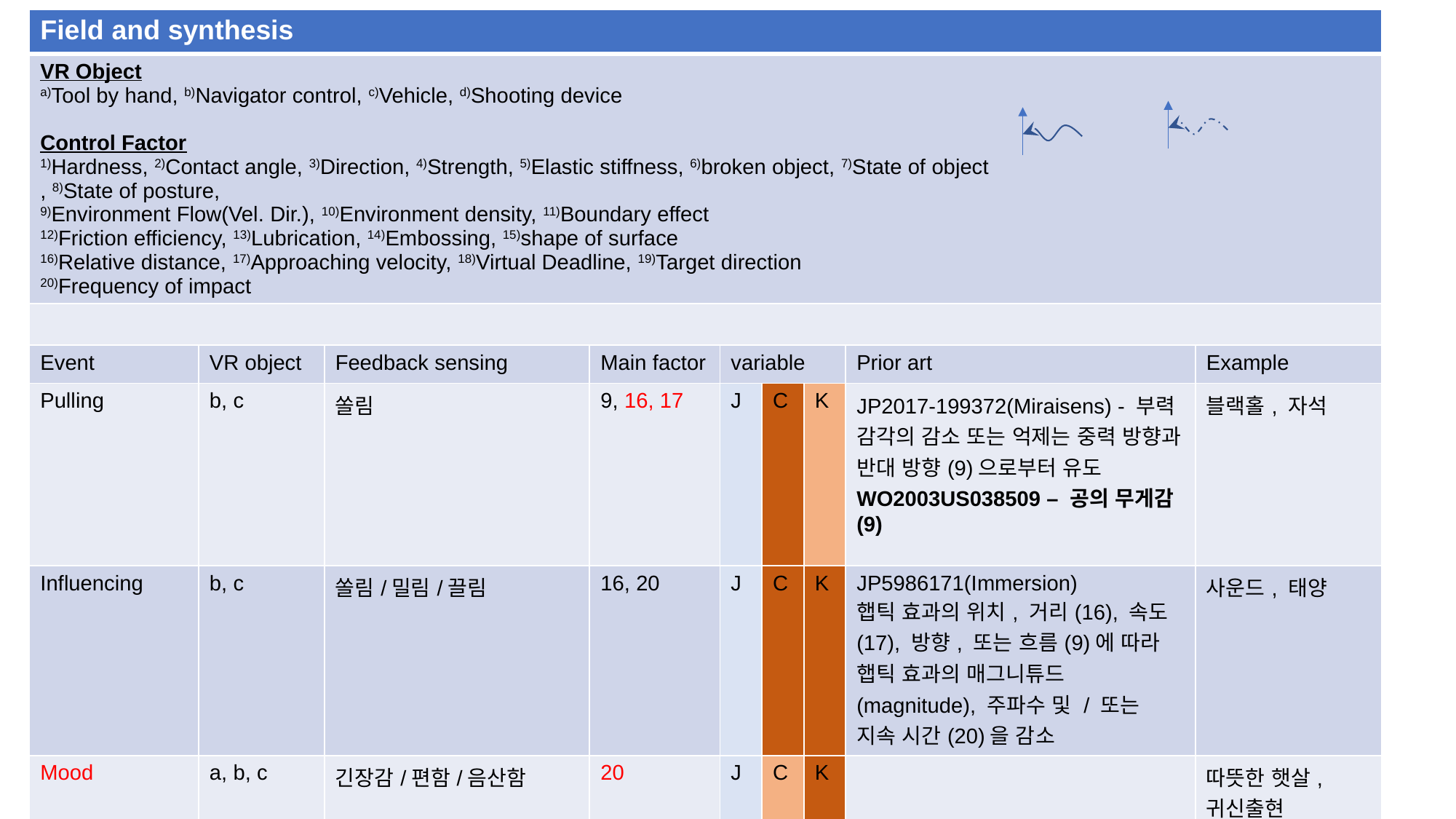

| Field and synthesis |  |  |  |  |  |  |  |  |
| --- | --- | --- | --- | --- | --- | --- | --- | --- |
| VR Object a)Tool by hand, b)Navigator control, c)Vehicle, d)Shooting device Control Factor 1)Hardness, 2)Contact angle, 3)Direction, 4)Strength, 5)Elastic stiffness, 6)broken object, 7)State of object , 8)State of posture, 9)Environment Flow(Vel. Dir.), 10)Environment density, 11)Boundary effect 12)Friction efficiency, 13)Lubrication, 14)Embossing, 15)shape of surface 16)Relative distance, 17)Approaching velocity, 18)Virtual Deadline, 19)Target direction 20)Frequency of impact |  |  |  |  |  |  |  |  |
|  |  |  |  |  |  |  |  |  |
| Event | VR object | Feedback sensing | Main factor | variable |  |  | Prior art | Example |
| Pulling | b, c | 쏠림 | 9, 16, 17 | J | C | K | JP2017-199372(Miraisens) - 부력 감각의 감소 또는 억제는 중력 방향과 반대 방향(9)으로부터 유도 WO2003US038509 – 공의 무게감(9) | 블랙홀, 자석 |
| Influencing | b, c | 쏠림/밀림/끌림 | 16, 20 | J | C | K | JP5986171(Immersion) 햅틱 효과의 위치, 거리(16), 속도(17), 방향, 또는 흐름(9)에 따라 햅틱 효과의 매그니튜드 (magnitude), 주파수 및 / 또는 지속 시간(20)을 감소 | 사운드, 태양 |
| Mood | a, b, c | 긴장감/편함/음산함 | 20 | J | C | K |  | 따뜻한 햇살, 귀신출현 |